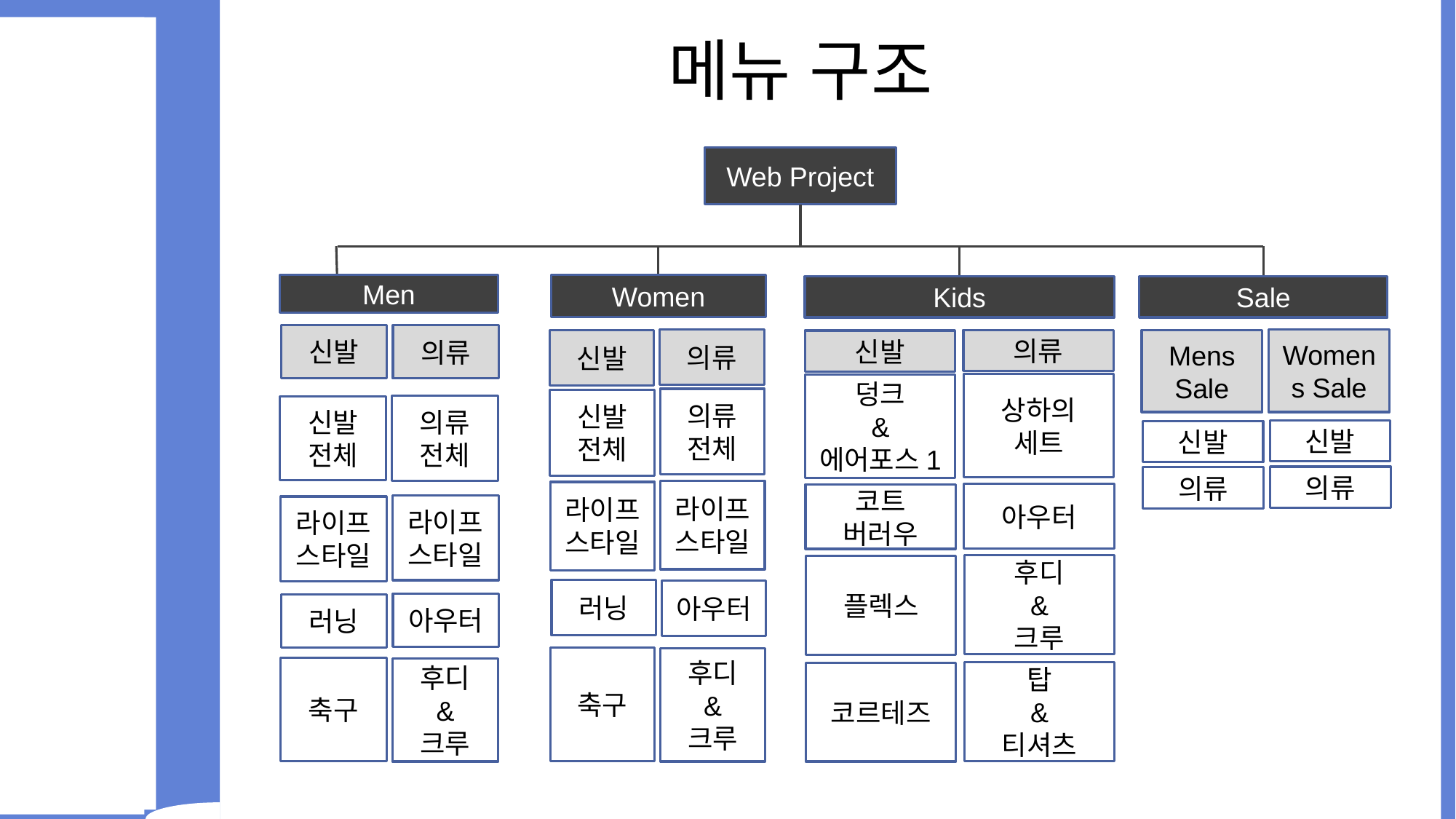

# 메뉴 구조

Web Project
Men
신발
의류
의류 전체
신발 전체
라이프
스타일
라이프
스타일
아우터
러닝
축구
후디
&
크루
Women
의류
신발
의류 전체
신발 전체
라이프
스타일
라이프
스타일
러닝
아우터
축구
후디
&
크루
Kids
의류
신발
상하의
세트
덩크
&
에어포스1
아우터
코트
버러우
후디
&
크루
플렉스
탑
&
티셔츠
코르테즈
Sale
Womens Sale
Mens Sale
신발
신발
의류
의류